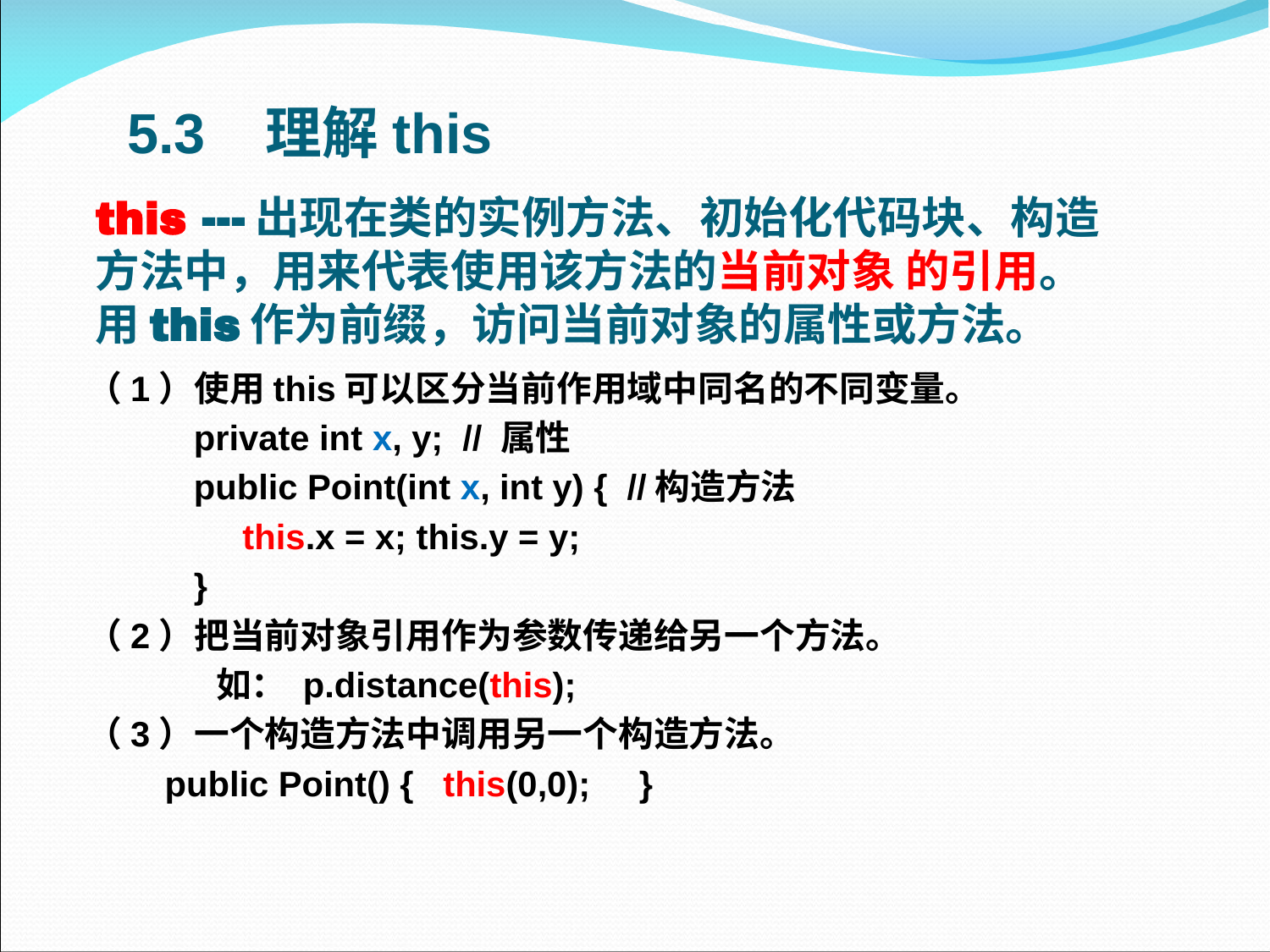

5.3   理解this
# this ---出现在类的实例方法、初始化代码块、构造方法中，用来代表使用该方法的当前对象 的引用。 用this作为前缀，访问当前对象的属性或方法。
（1）使用this可以区分当前作用域中同名的不同变量。
           private int x, y;  // 属性
           public Point(int x, int y) {  //构造方法
                this.x = x; this.y = y;
           }
（2）把当前对象引用作为参数传递给另一个方法。
               如： p.distance(this);
（3）一个构造方法中调用另一个构造方法。
        public Point() {   this(0,0);     }